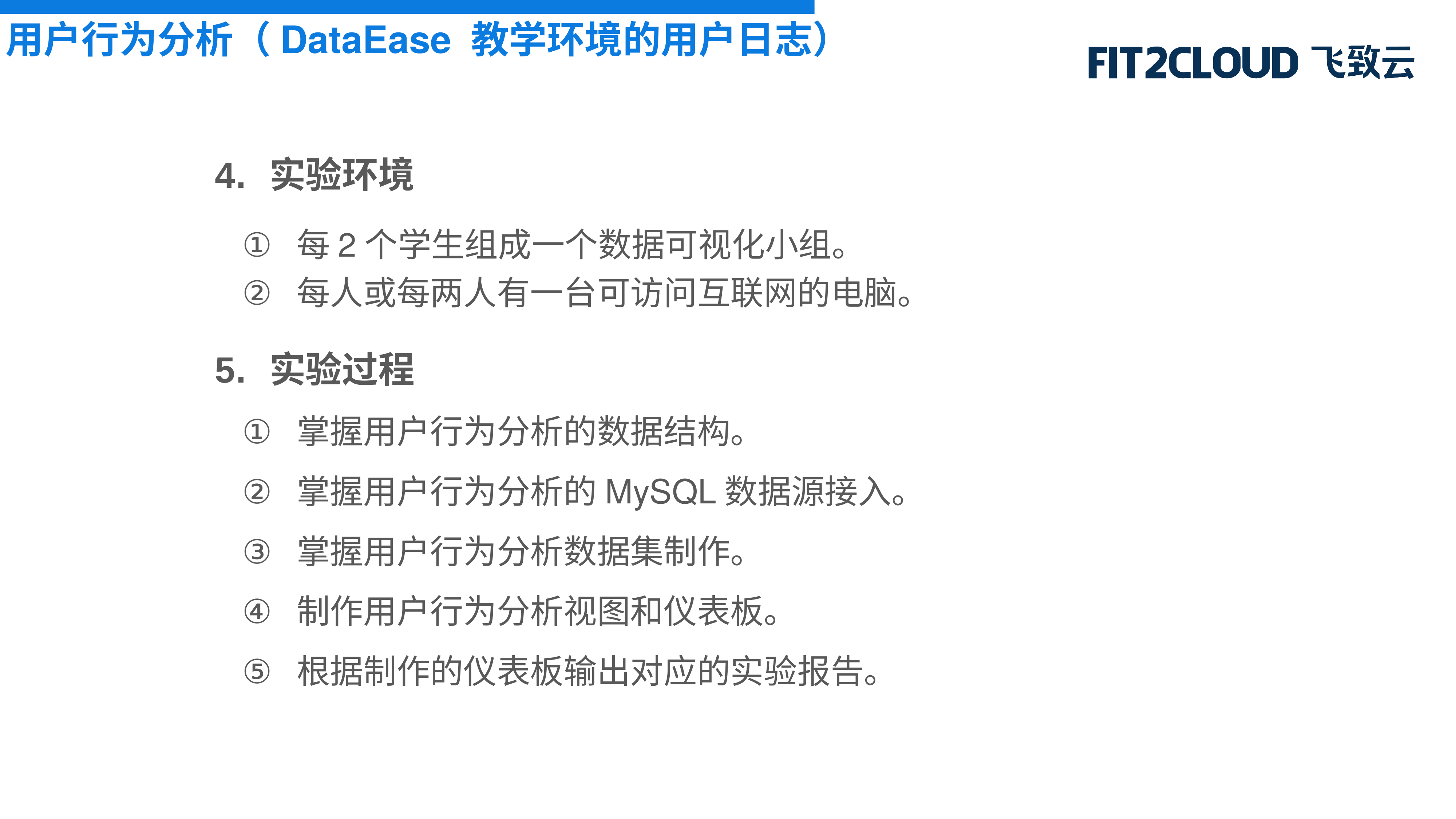

用户行为分析（DataEase 教学环境的用户日志）
实验环境
每2个学生组成一个数据可视化小组。
每人或每两人有一台可访问互联网的电脑。
实验过程
掌握用户行为分析的数据结构。
掌握用户行为分析的MySQL数据源接入。
掌握用户行为分析数据集制作。
制作用户行为分析视图和仪表板。
根据制作的仪表板输出对应的实验报告。